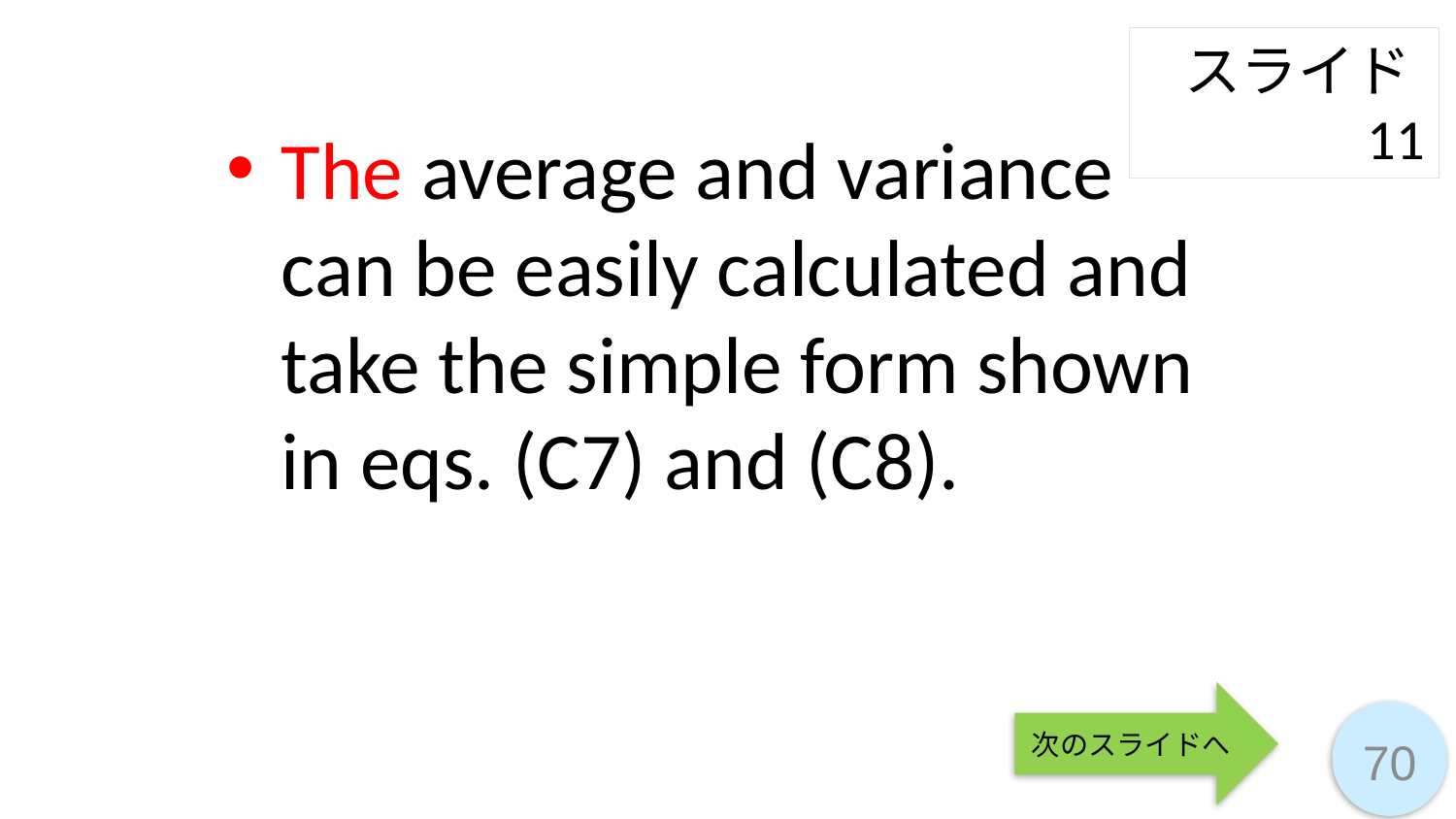

スライド11
The average and variance can be easily calculated and take the simple form shown in eqs. (C7) and (C8).
次のスライドへ
70